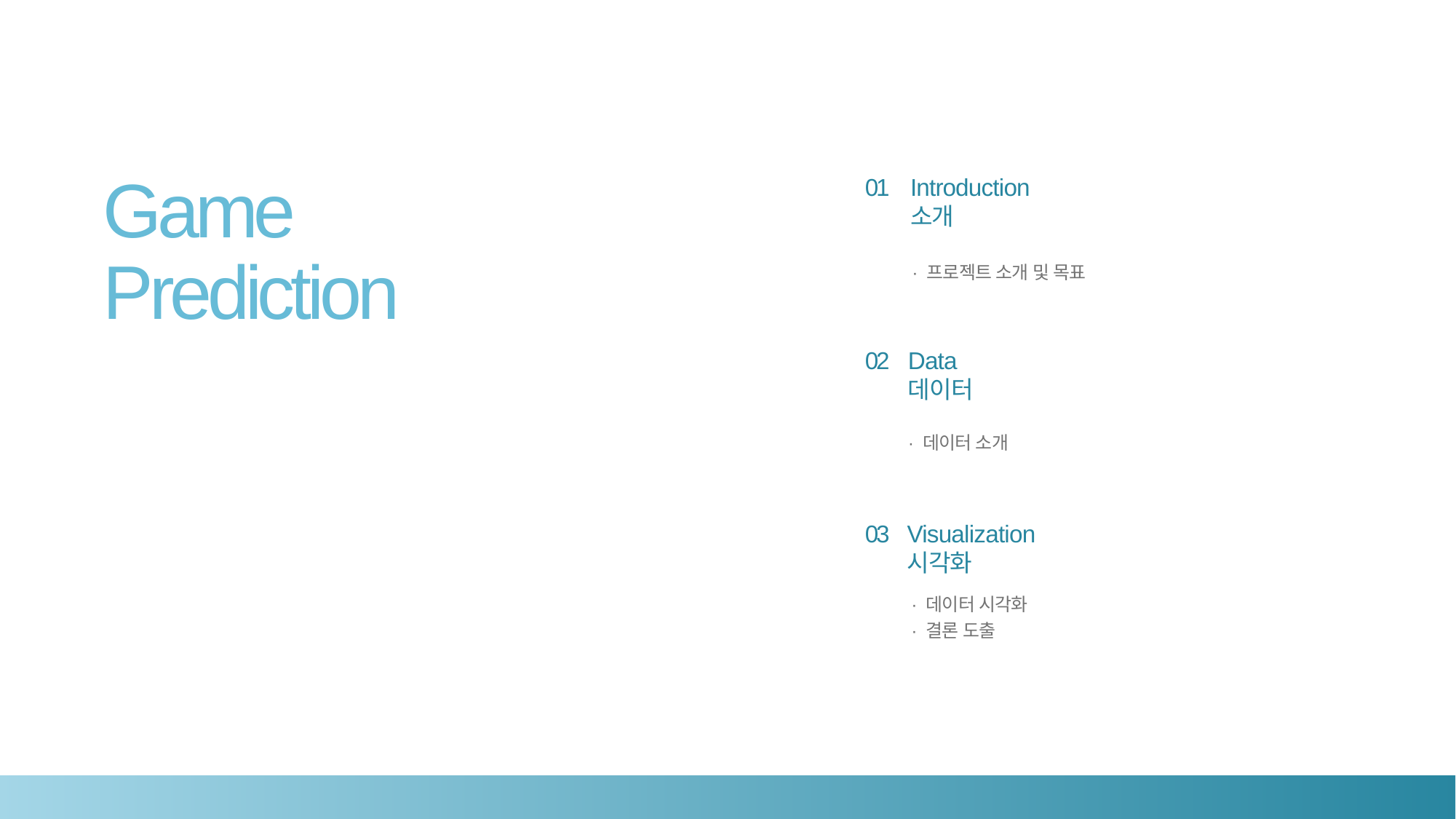

Game
Prediction
01
Introduction
소개
· 프로젝트 소개 및 목표
02
Data
데이터
· 데이터 소개
03
Visualization
시각화
· 데이터 시각화
· 결론 도출